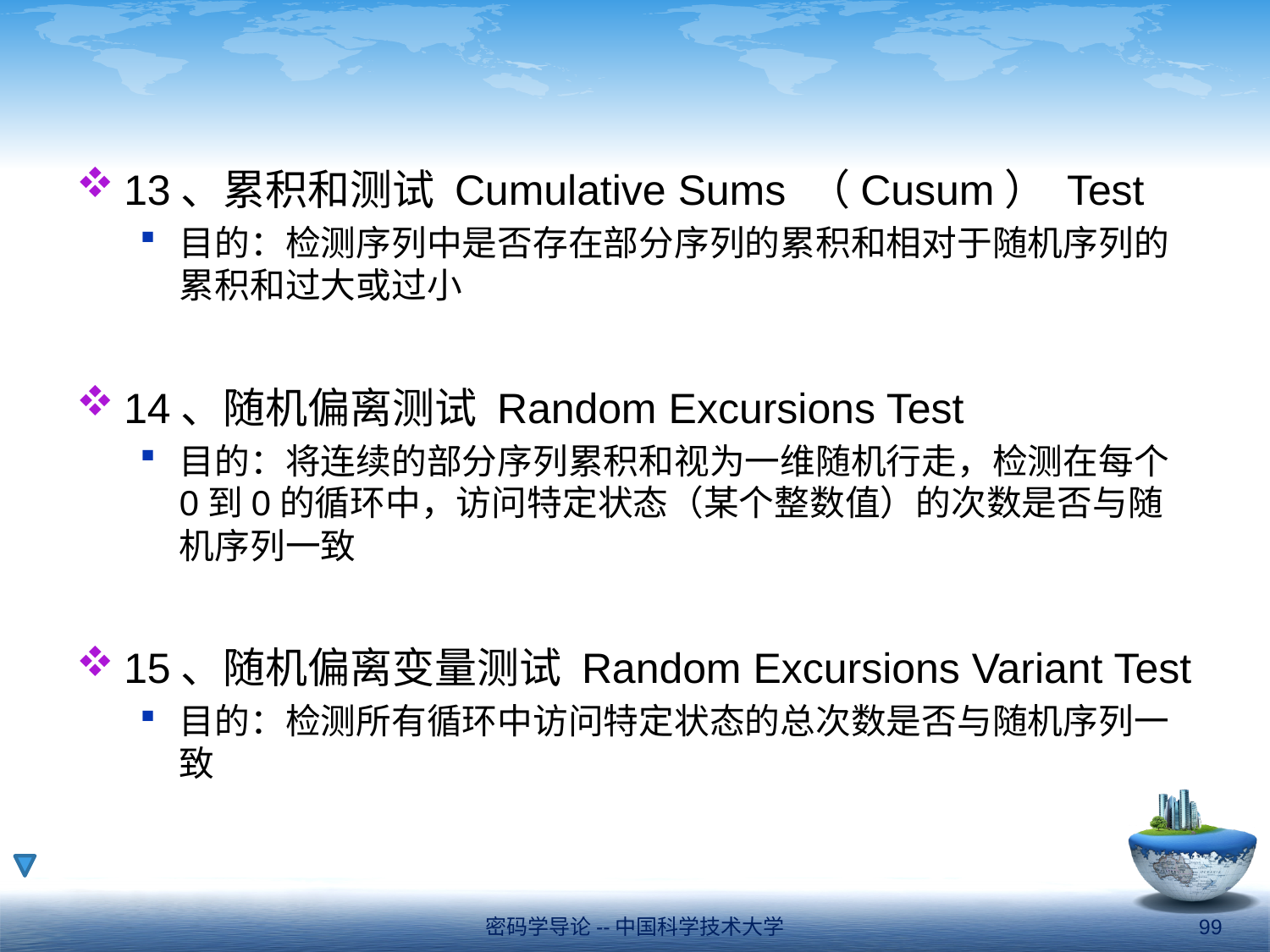

#
13、累积和测试 Cumulative Sums （Cusum） Test
目的：检测序列中是否存在部分序列的累积和相对于随机序列的累积和过大或过小

14、随机偏离测试 Random Excursions Test
目的：将连续的部分序列累积和视为一维随机行走，检测在每个0到0的循环中，访问特定状态（某个整数值）的次数是否与随机序列一致

15、随机偏离变量测试 Random Excursions Variant Test
目的：检测所有循环中访问特定状态的总次数是否与随机序列一致

密码学导论--中国科学技术大学
99